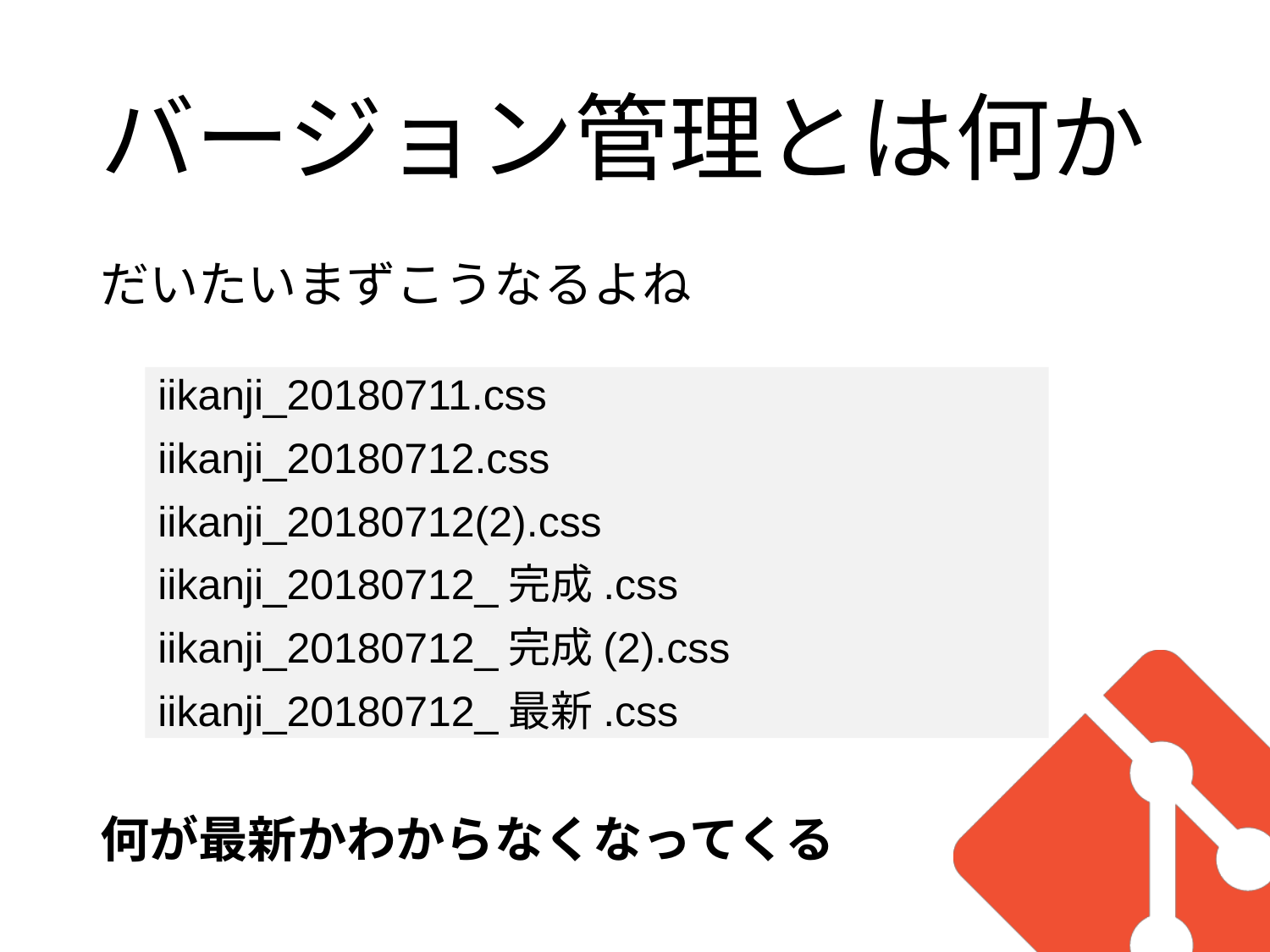

# バージョン管理とは何か
だいたいまずこうなるよね
iikanji_20180711.css
iikanji_20180712.css
iikanji_20180712(2).css
iikanji_20180712_完成.css
iikanji_20180712_完成(2).css
iikanji_20180712_最新.css
何が最新かわからなくなってくる